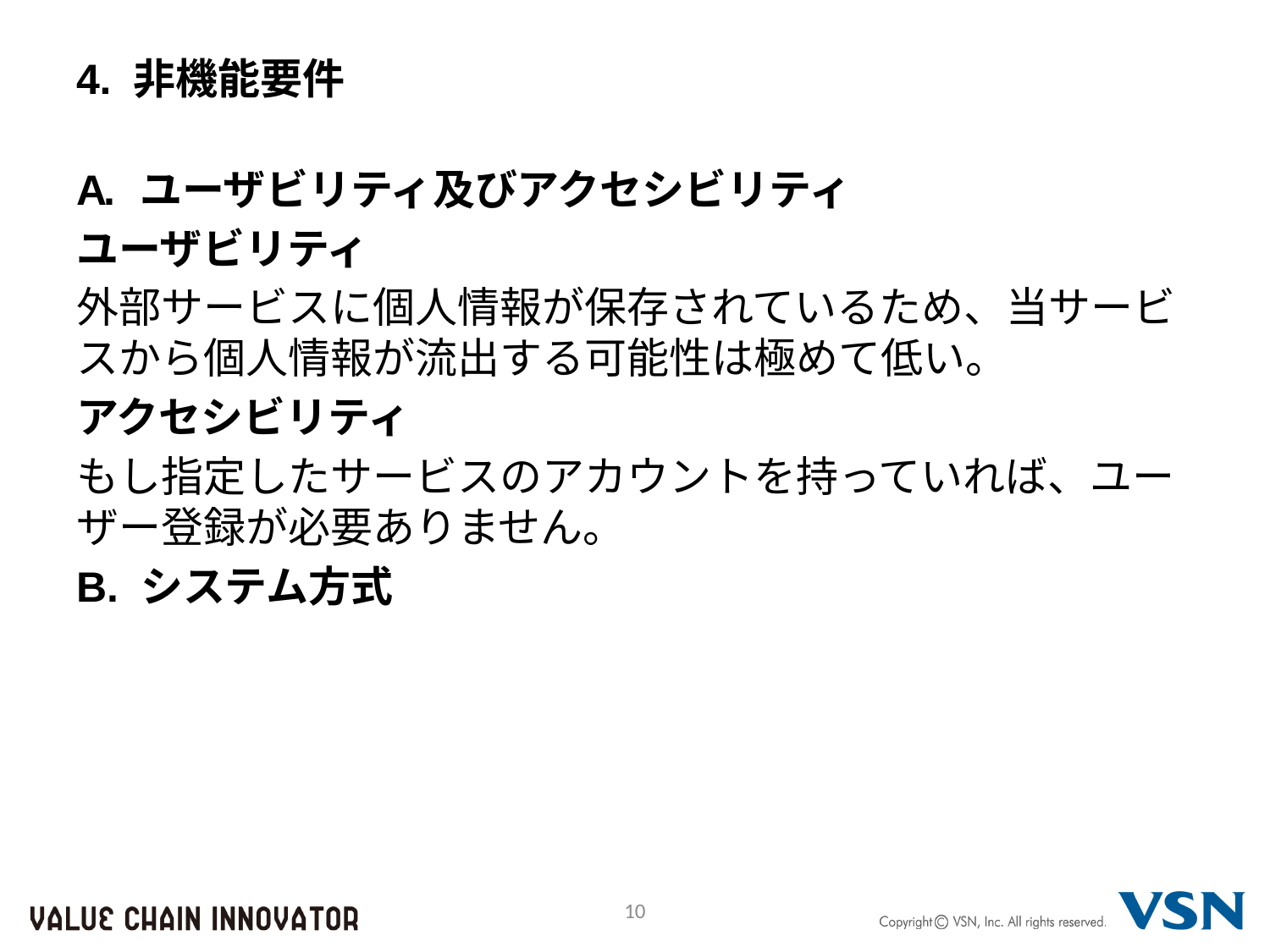

# 4. 非機能要件
ユーザビリティ及びアクセシビリティ
ユーザビリティ
外部サービスに個人情報が保存されているため、当サービスから個人情報が流出する可能性は極めて低い。
アクセシビリティ
もし指定したサービスのアカウントを持っていれば、ユーザー登録が必要ありません。
B. システム方式

10